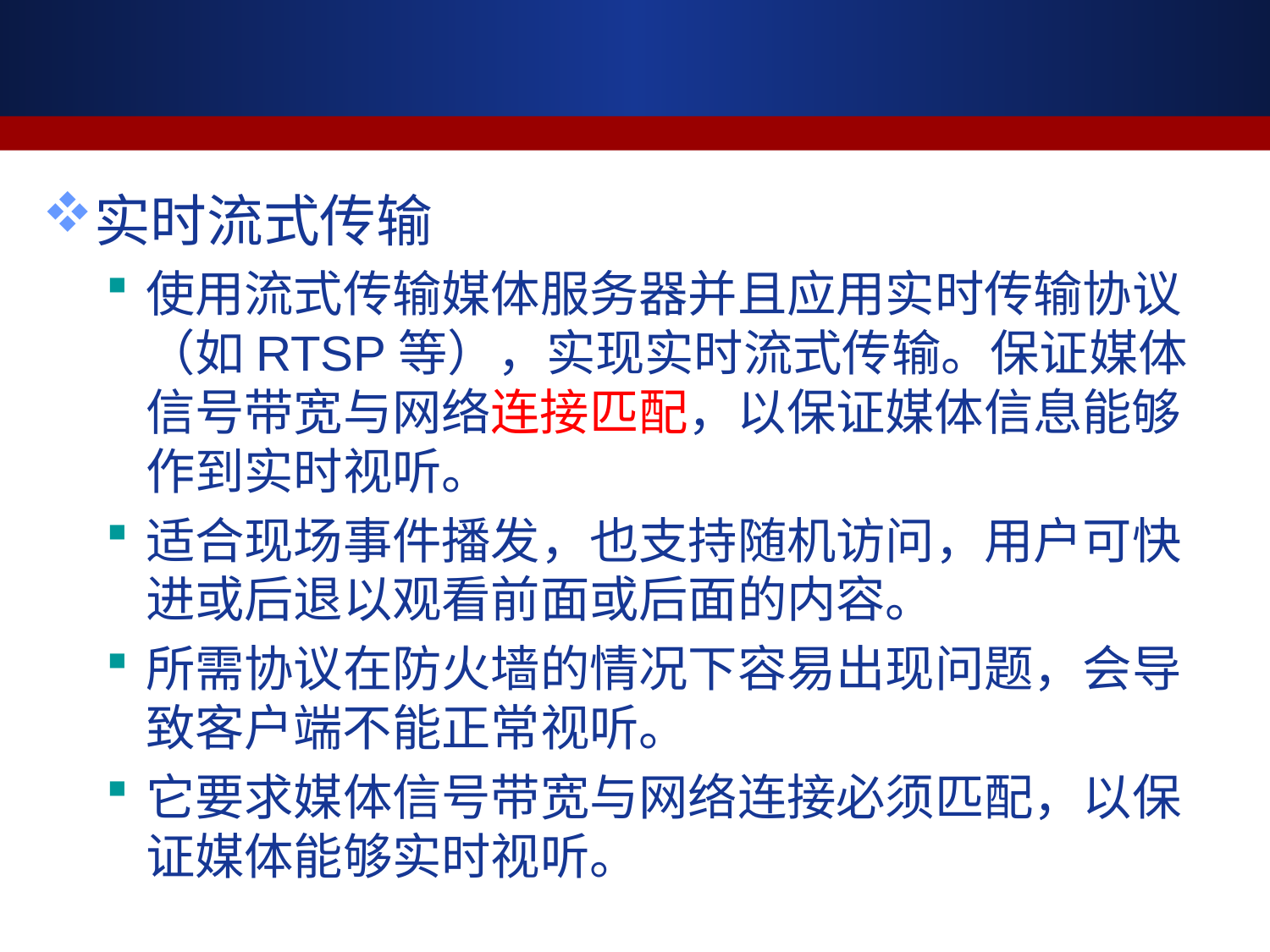

#
实时流式传输
使用流式传输媒体服务器并且应用实时传输协议（如RTSP等），实现实时流式传输。保证媒体信号带宽与网络连接匹配，以保证媒体信息能够作到实时视听。
适合现场事件播发，也支持随机访问，用户可快进或后退以观看前面或后面的内容。
所需协议在防火墙的情况下容易出现问题，会导致客户端不能正常视听。
它要求媒体信号带宽与网络连接必须匹配，以保证媒体能够实时视听。